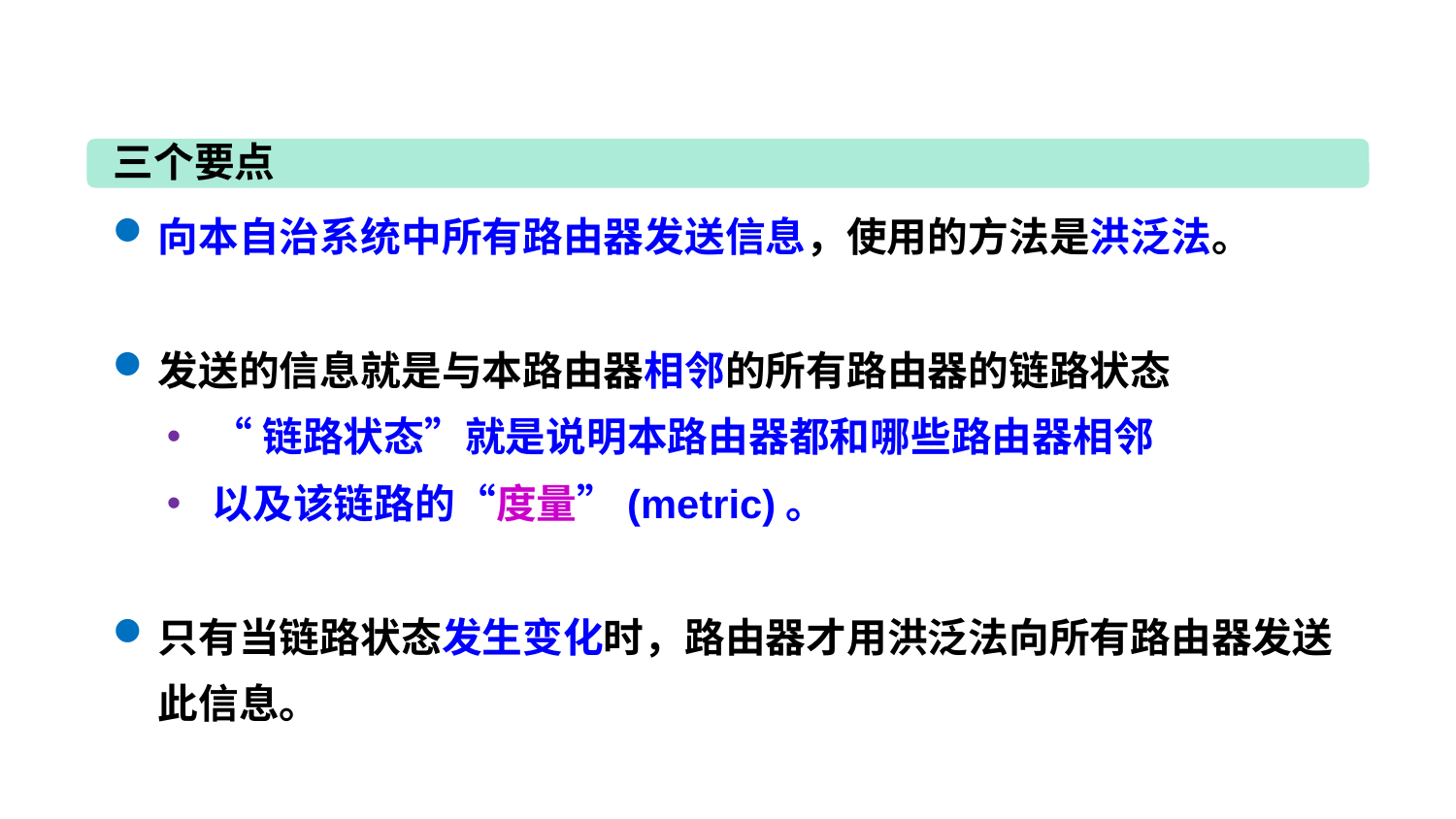

三个要点

向本自治系统中所有路由器发送信息，使用的方法是洪泛法。

发送的信息就是与本路由器相邻的所有路由器的链路状态
“链路状态”就是说明本路由器都和哪些路由器相邻
以及该链路的“度量”(metric)。

只有当链路状态发生变化时，路由器才用洪泛法向所有路由器发送此信息。
169